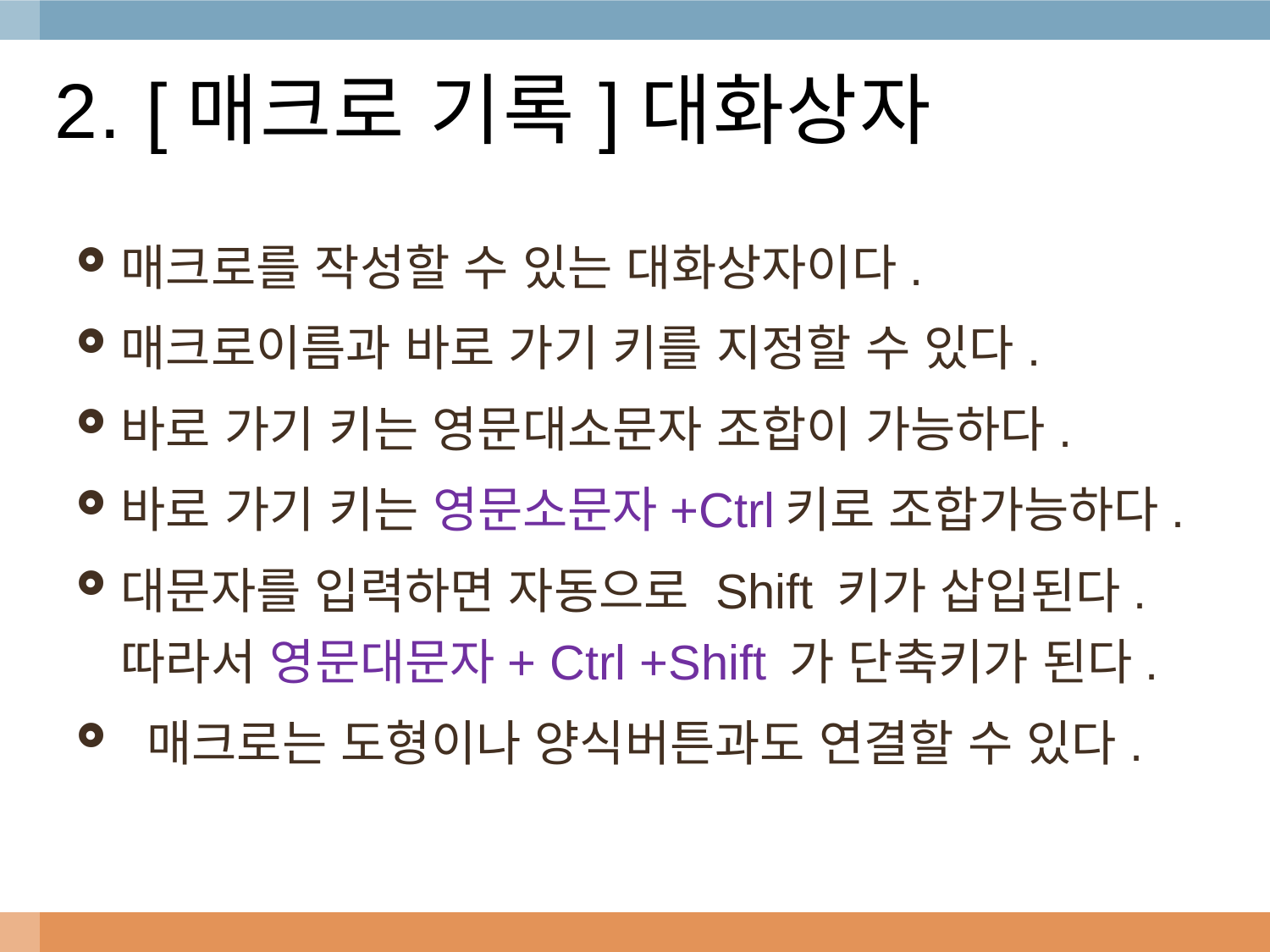

# 2. [매크로 기록]대화상자
매크로를 작성할 수 있는 대화상자이다.
매크로이름과 바로 가기 키를 지정할 수 있다.
바로 가기 키는 영문대소문자 조합이 가능하다.
바로 가기 키는 영문소문자+Ctrl키로 조합가능하다.
대문자를 입력하면 자동으로 Shift 키가 삽입된다. 따라서 영문대문자+ Ctrl +Shift 가 단축키가 된다.
 매크로는 도형이나 양식버튼과도 연결할 수 있다.